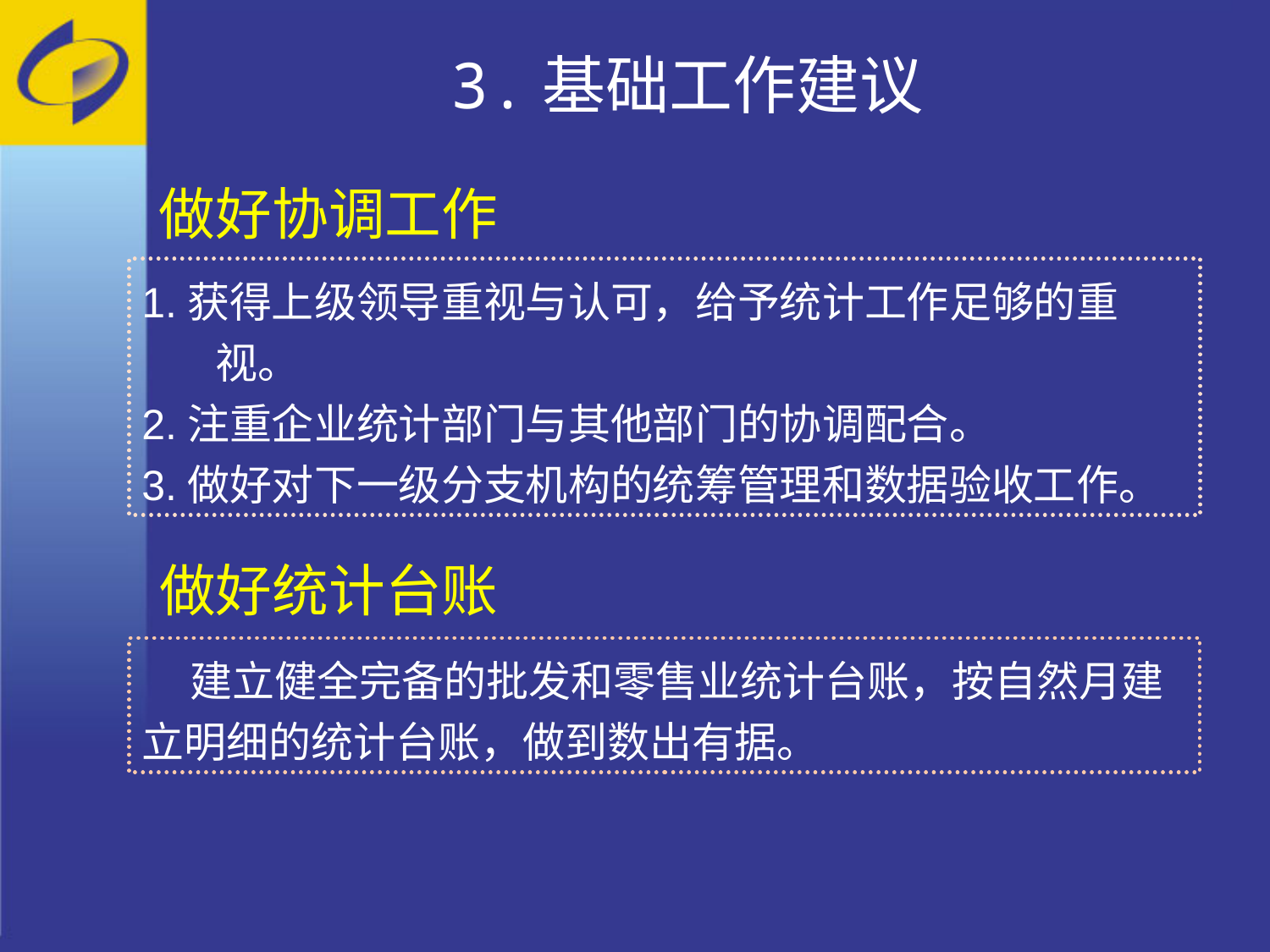

3.基础工作建议
做好协调工作
1.获得上级领导重视与认可，给予统计工作足够的重视。
2.注重企业统计部门与其他部门的协调配合。
3.做好对下一级分支机构的统筹管理和数据验收工作。
做好统计台账
    建立健全完备的批发和零售业统计台账，按自然月建立明细的统计台账，做到数出有据。